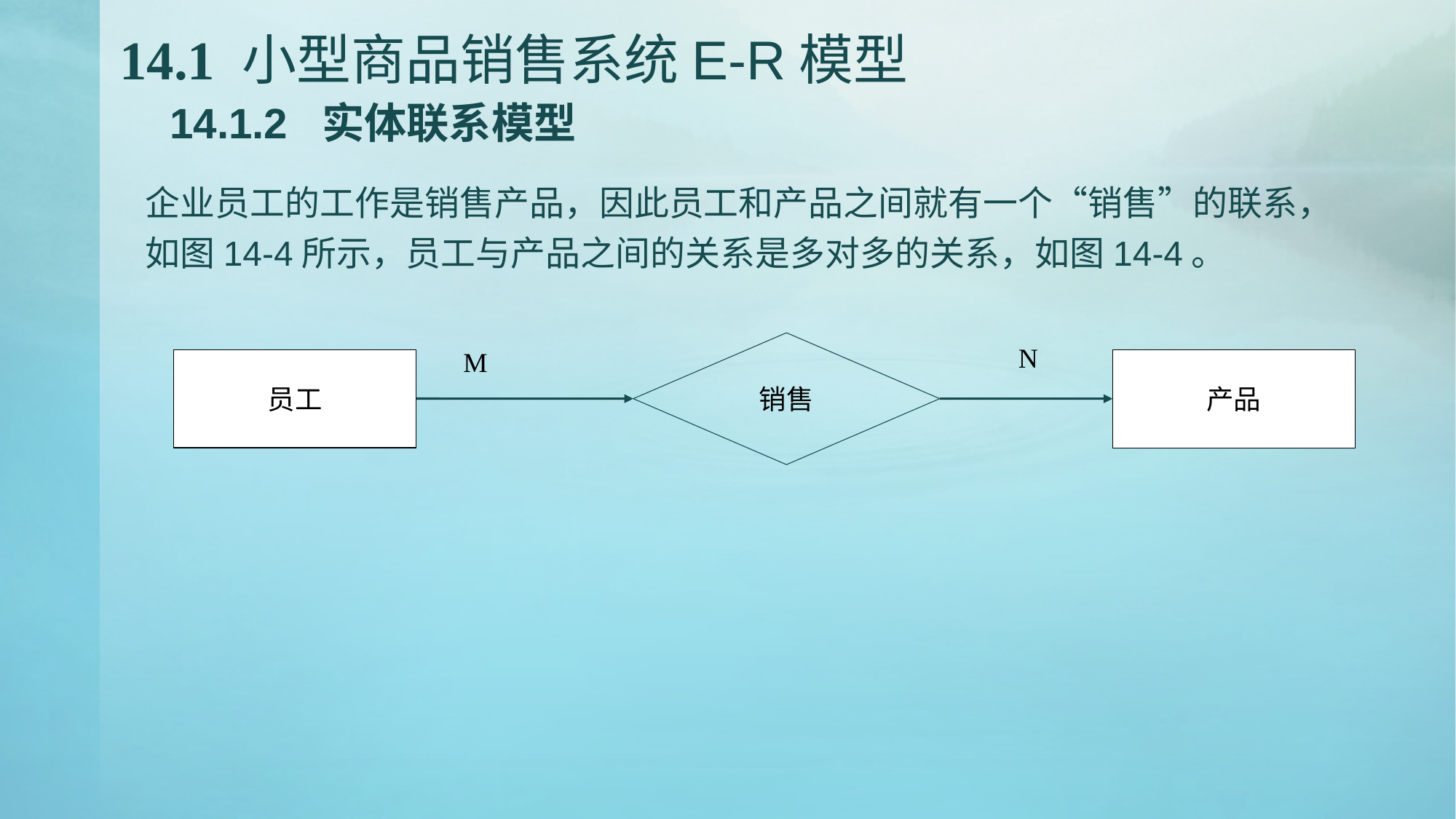

# 14.1 小型商品销售系统E-R模型 14.1.2  实体联系模型
企业员工的工作是销售产品，因此员工和产品之间就有一个“销售”的联系，如图14-4所示，员工与产品之间的关系是多对多的关系，如图14-4。

销售
N
M
员工
产品